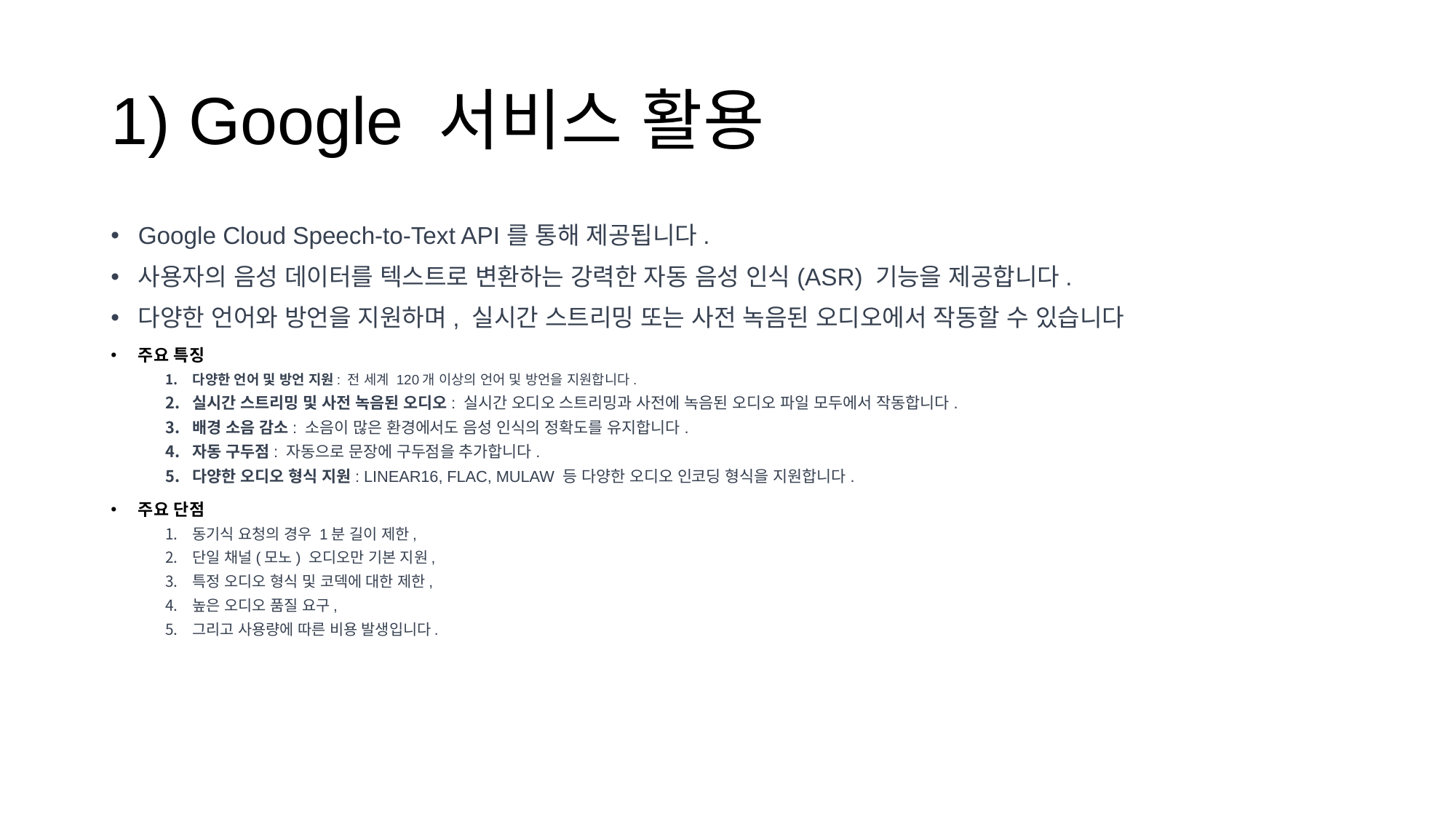

# 1) Google 서비스 활용
Google Cloud Speech-to-Text API를 통해 제공됩니다.
사용자의 음성 데이터를 텍스트로 변환하는 강력한 자동 음성 인식(ASR) 기능을 제공합니다.
다양한 언어와 방언을 지원하며, 실시간 스트리밍 또는 사전 녹음된 오디오에서 작동할 수 있습니다
주요 특징
다양한 언어 및 방언 지원: 전 세계 120개 이상의 언어 및 방언을 지원합니다.
실시간 스트리밍 및 사전 녹음된 오디오: 실시간 오디오 스트리밍과 사전에 녹음된 오디오 파일 모두에서 작동합니다.
배경 소음 감소: 소음이 많은 환경에서도 음성 인식의 정확도를 유지합니다.
자동 구두점: 자동으로 문장에 구두점을 추가합니다.
다양한 오디오 형식 지원: LINEAR16, FLAC, MULAW 등 다양한 오디오 인코딩 형식을 지원합니다.
주요 단점
동기식 요청의 경우 1분 길이 제한,
단일 채널(모노) 오디오만 기본 지원,
특정 오디오 형식 및 코덱에 대한 제한,
높은 오디오 품질 요구,
그리고 사용량에 따른 비용 발생입니다.